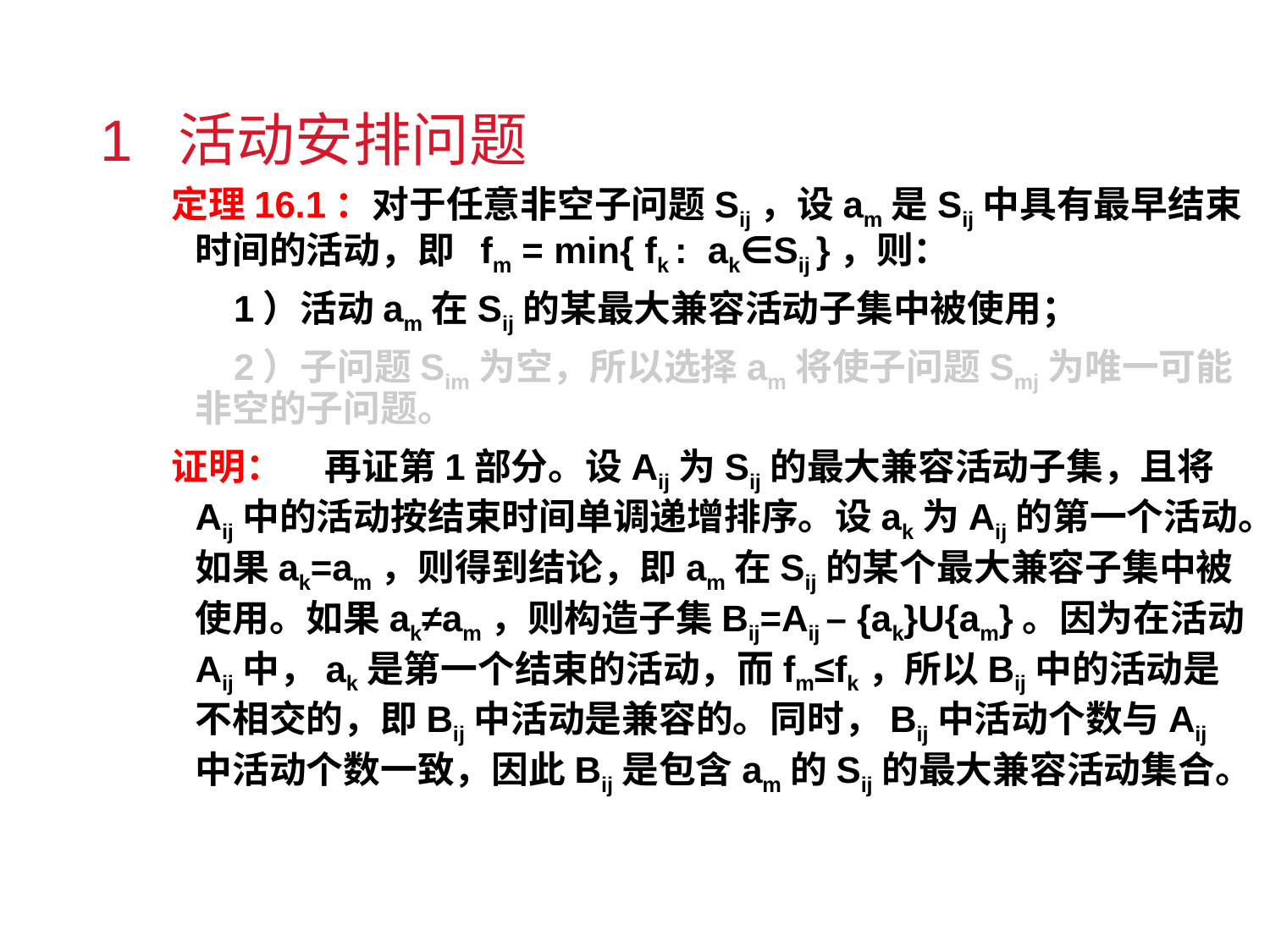

# 1  活动安排问题
定理16.1：对于任意非空子问题Sij，设am是Sij中具有最早结束时间的活动，即  fm = min{ fk :  ak∈Sij }，则：
      1）活动am在Sij的某最大兼容活动子集中被使用；
      2）子问题Sim为空，所以选择am将使子问题Smj为唯一可能非空的子问题。
证明：     再证第1部分。设Aij为Sij的最大兼容活动子集，且将Aij中的活动按结束时间单调递增排序。设ak为Aij的第一个活动。如果ak=am，则得到结论，即am在Sij的某个最大兼容子集中被使用。如果ak≠am，则构造子集Bij=Aij – {ak}U{am}。因为在活动Aij中，ak是第一个结束的活动，而fm≤fk，所以Bij中的活动是不相交的，即Bij中活动是兼容的。同时，Bij中活动个数与Aij中活动个数一致，因此Bij是包含am的Sij的最大兼容活动集合。